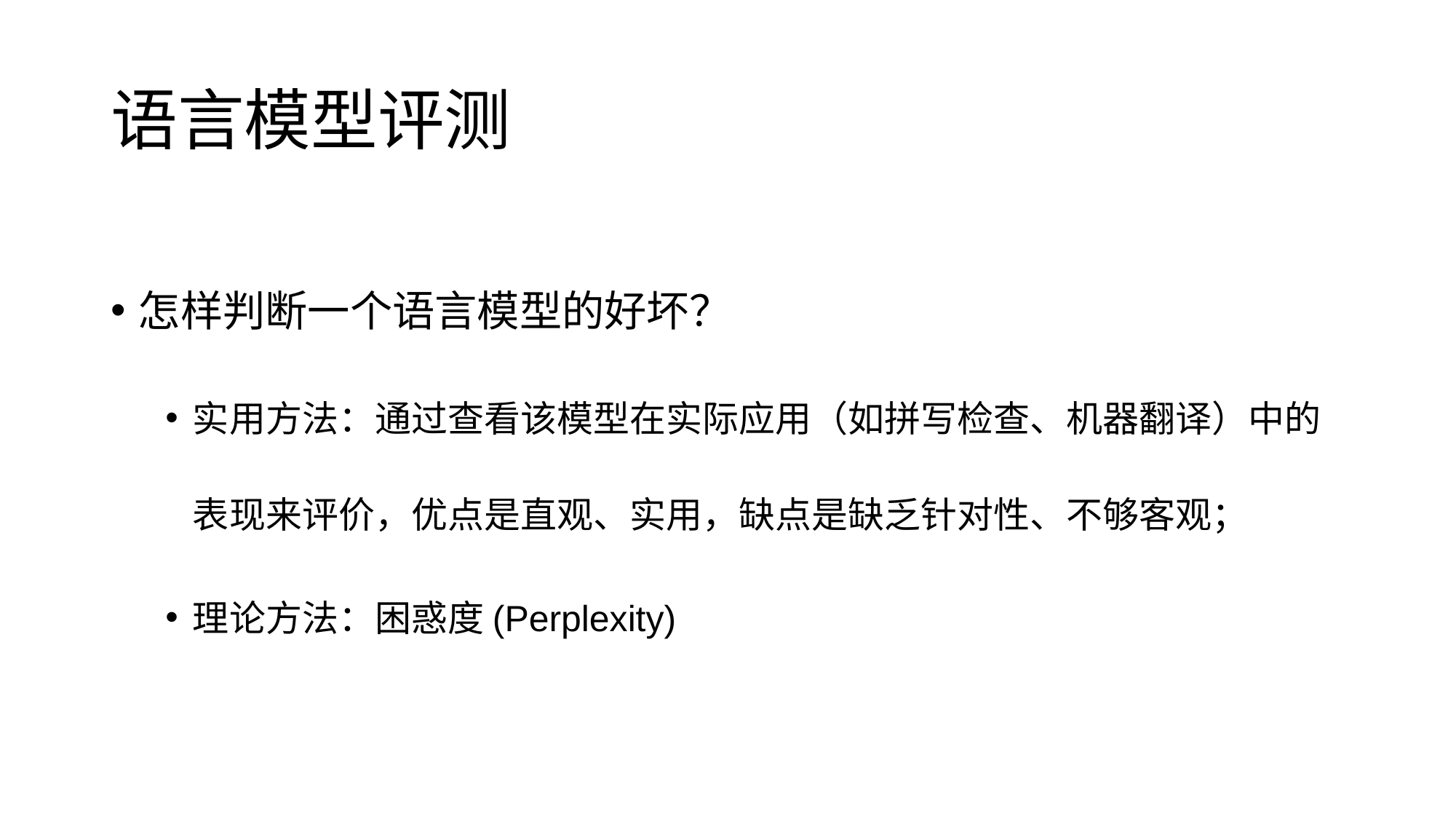

# 语言模型评测
怎样判断一个语言模型的好坏？
实用方法：通过查看该模型在实际应用（如拼写检查、机器翻译）中的表现来评价，优点是直观、实用，缺点是缺乏针对性、不够客观；
理论方法：困惑度(Perplexity)